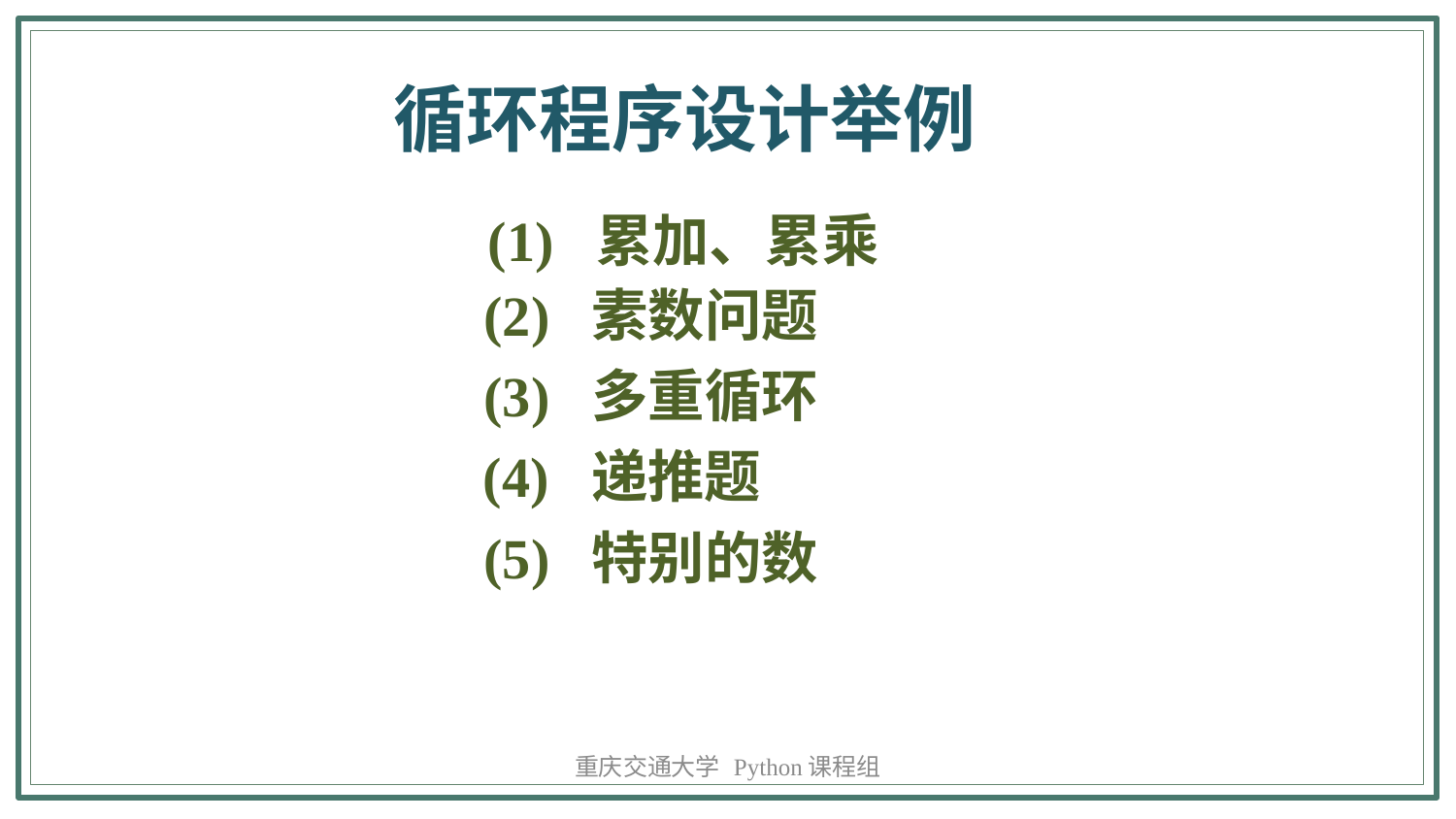

循环程序设计举例
(1)  累加、累乘
(2)  素数问题
(3)  多重循环
(4)  递推题
(5)  特别的数
重庆交通大学 Python课程组